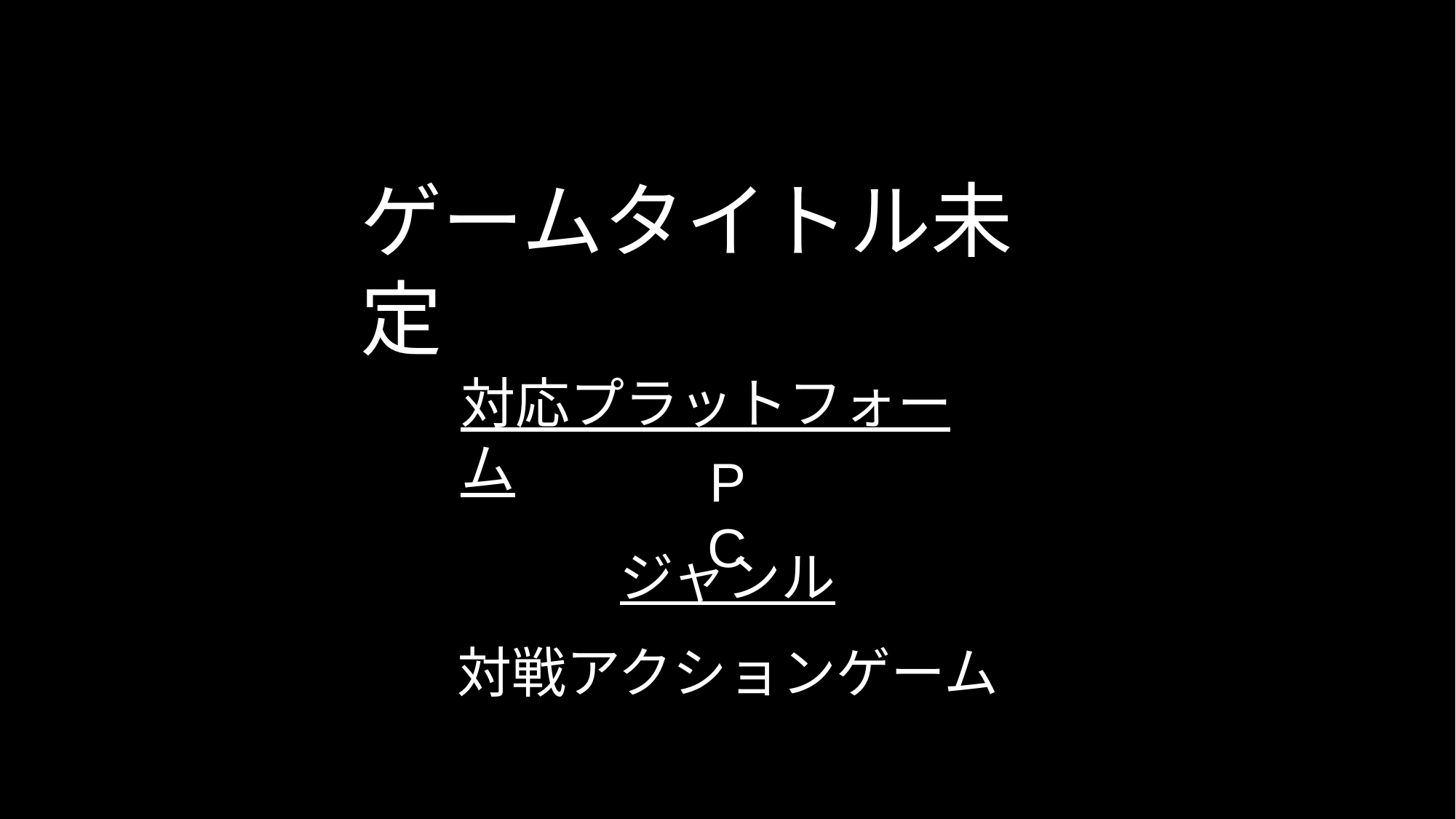

ゲームタイトル未定
対応プラットフォーム
PC
ジャンル
対戦アクションゲーム